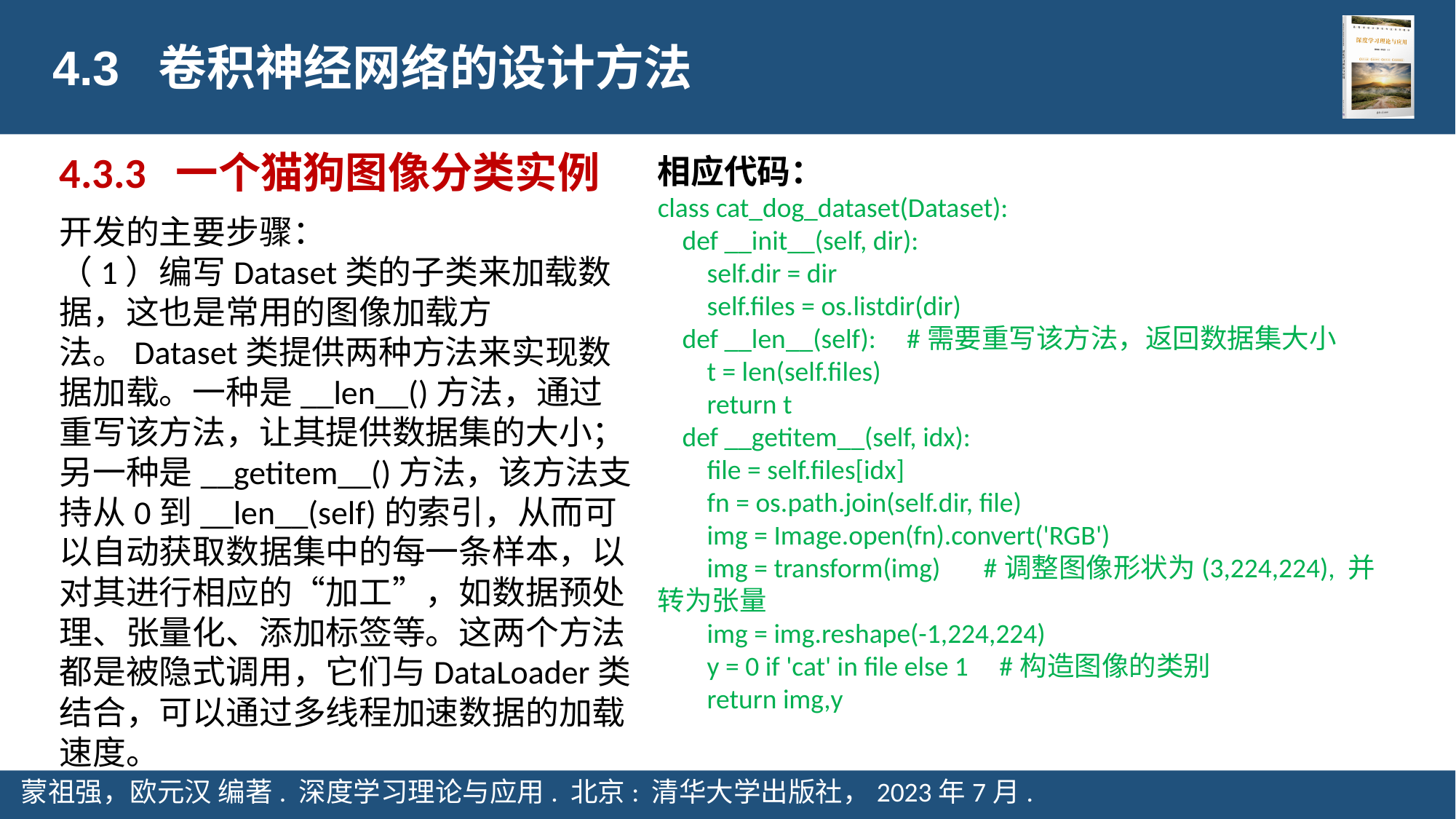

4.3  卷积神经网络的设计方法
4.3.3  一个猫狗图像分类实例
相应代码：
class cat_dog_dataset(Dataset):
    def __init__(self, dir):
        self.dir = dir
        self.files = os.listdir(dir)
    def __len__(self):     #需要重写该方法，返回数据集大小
        t = len(self.files)
        return t
    def __getitem__(self, idx):
        file = self.files[idx]
        fn = os.path.join(self.dir, file)
        img = Image.open(fn).convert('RGB')
        img = transform(img)       #调整图像形状为(3,224,224), 并转为张量
        img = img.reshape(-1,224,224)
        y = 0 if 'cat' in file else 1     #构造图像的类别
        return img,y

开发的主要步骤：
（1）编写Dataset类的子类来加载数据，这也是常用的图像加载方法。Dataset类提供两种方法来实现数据加载。一种是__len__()方法，通过重写该方法，让其提供数据集的大小；另一种是__getitem__()方法，该方法支持从0到__len__(self)的索引，从而可以自动获取数据集中的每一条样本，以对其进行相应的“加工”，如数据预处理、张量化、添加标签等。这两个方法都是被隐式调用，它们与DataLoader类结合，可以通过多线程加速数据的加载速度。